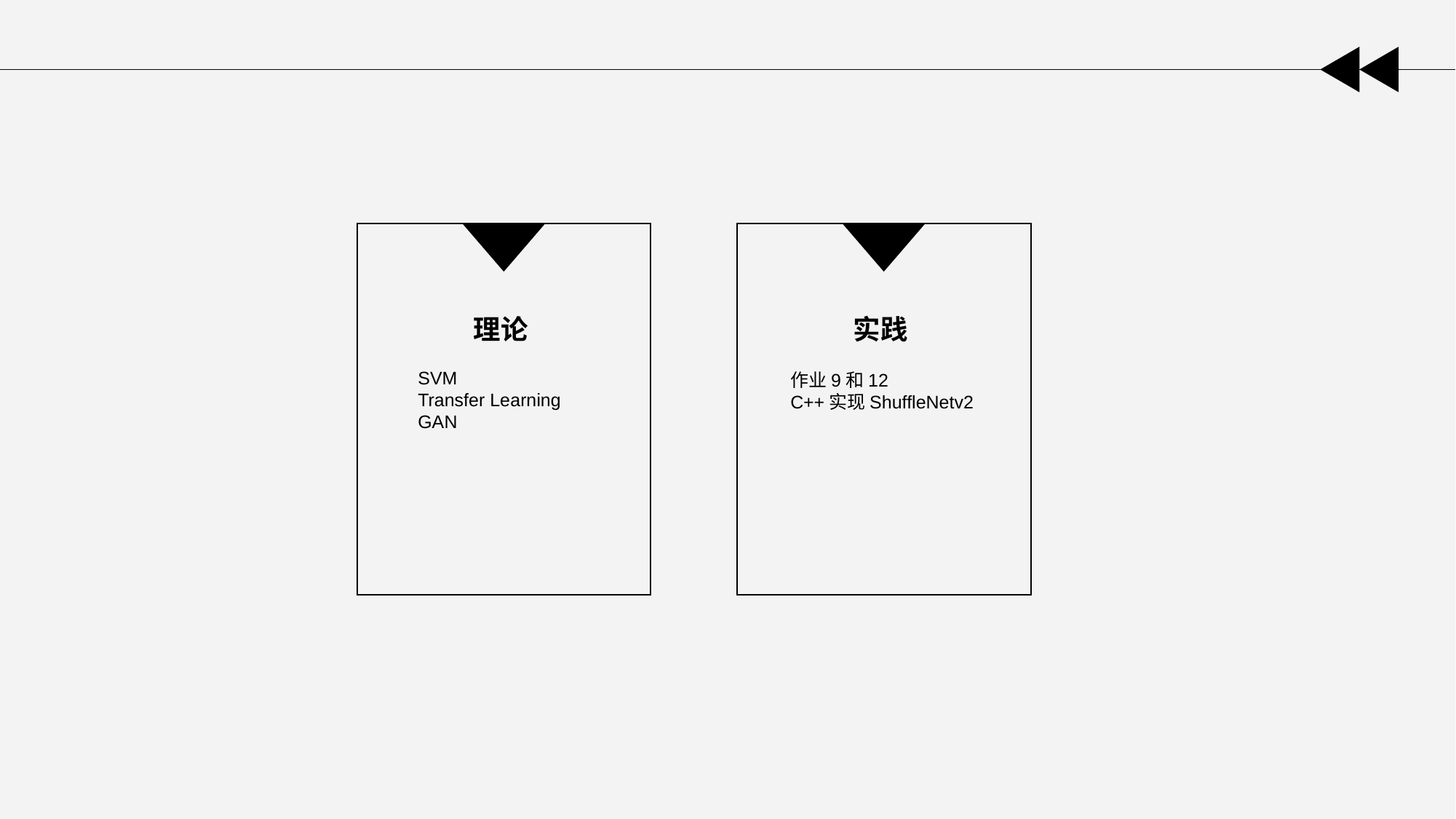

理论
实践

SVM
Transfer Learning
GAN
作业9和12
C++实现ShuffleNetv2